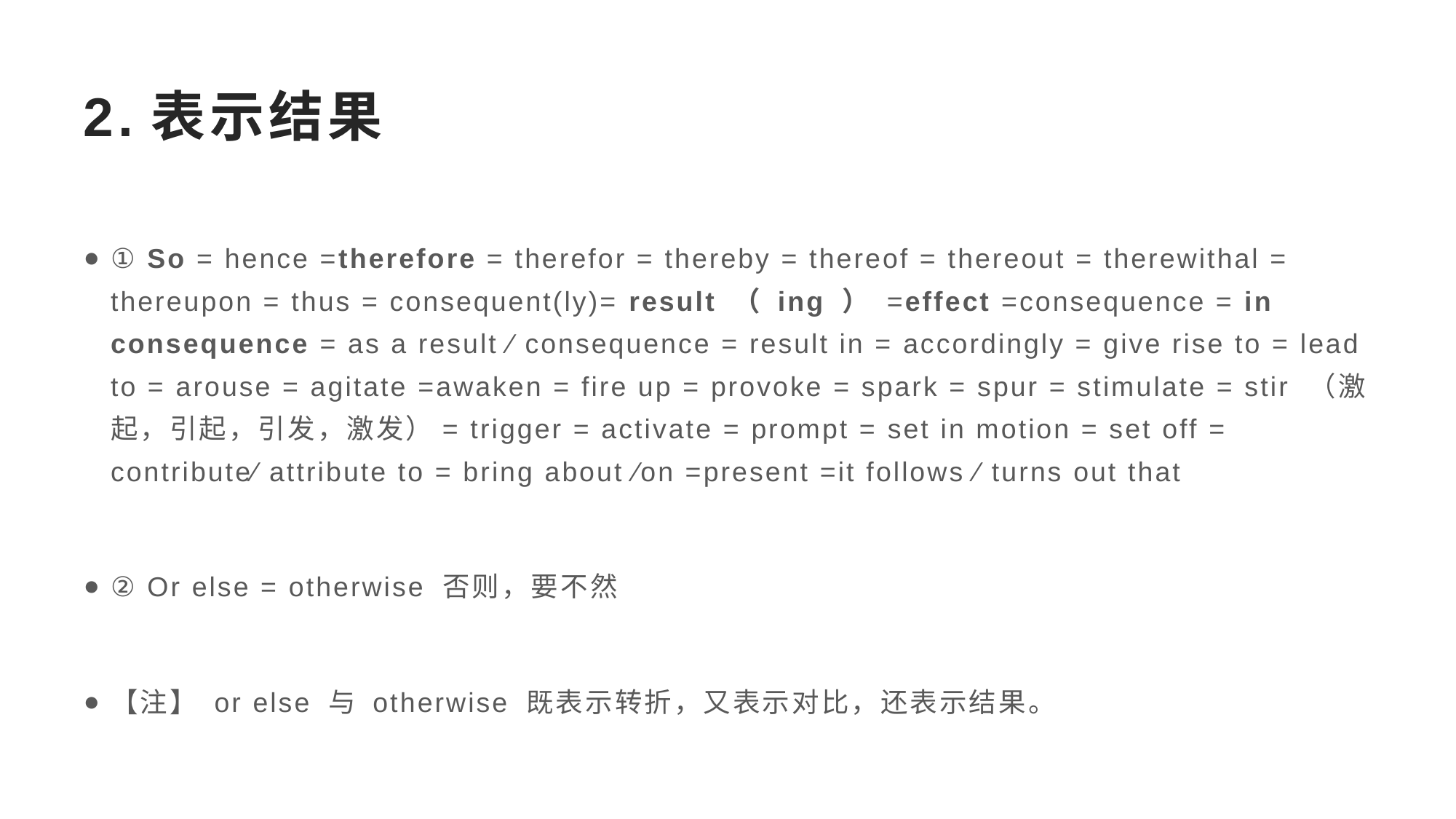

# 2.表示结果

① So = hence =therefore = therefor = thereby = thereof = thereout = therewithal = thereupon = thus = consequent(ly)= result （ ing ） =effect =consequence = in consequence = as a result ∕ consequence = result in = accordingly = give rise to = lead to = arouse = agitate =awaken = fire up = provoke = spark = spur = stimulate = stir （激起，引起，引发，激发）= trigger = activate = prompt = set in motion = set off = contribute∕ attribute to = bring about ∕on =present =it follows ∕ turns out that

② Or else = otherwise 否则，要不然

【注】 or else 与 otherwise 既表示转折，又表示对比，还表示结果。